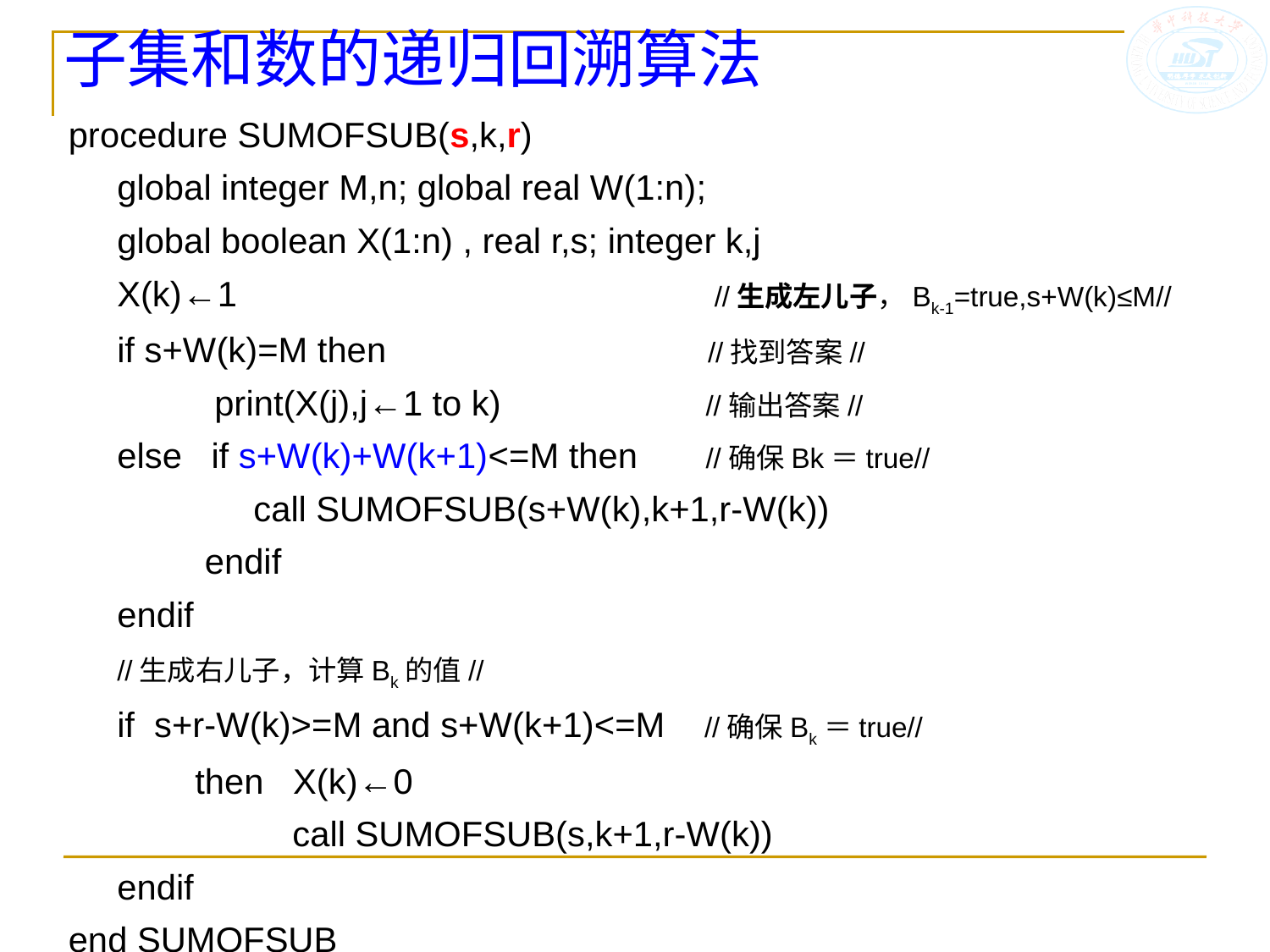

子集和数的递归回溯算法
procedure SUMOFSUB(s,k,r)
     global integer M,n; global real W(1:n);
     global boolean X(1:n) , real r,s; integer k,j
     X(k)←1                                                 //生成左儿子，Bk-1=true,s+W(k)≤M//
     if s+W(k)=M then                                 //找到答案//
               print(X(j),j←1 to k)                     //输出答案//
     else   if s+W(k)+W(k+1)<=M then       //确保Bk＝true//
                   call SUMOFSUB(s+W(k),k+1,r-W(k))
              endif
     endif
     //生成右儿子，计算Bk的值//
     if  s+r-W(k)>=M and s+W(k+1)<=M    //确保Bk＝true//
             then   X(k)←0
                       call SUMOFSUB(s,k+1,r-W(k))
     endif
end SUMOFSUB